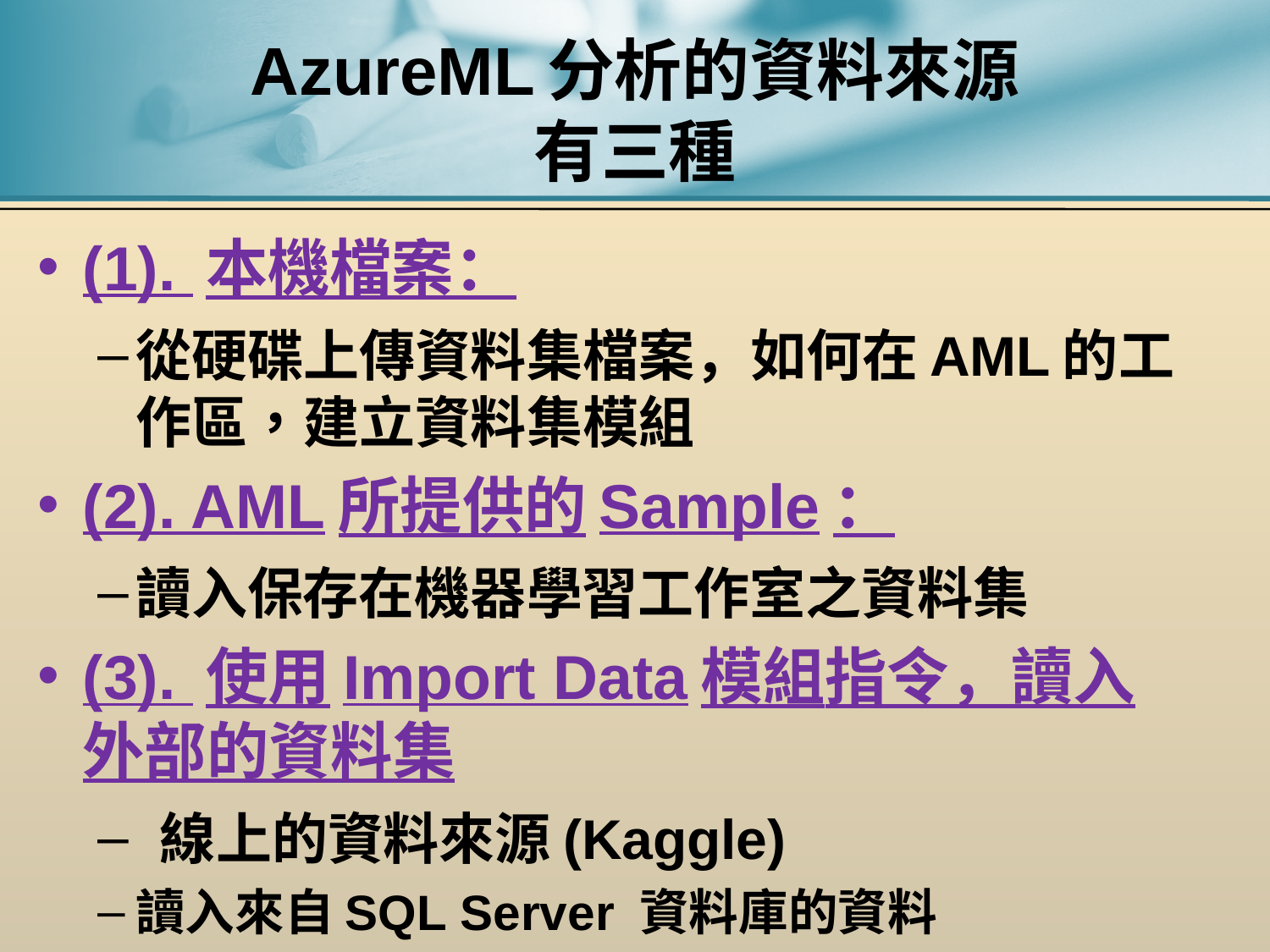

# AzureML分析的資料來源 有三種
(1). 本機檔案：
從硬碟上傳資料集檔案，如何在AML的工作區，建立資料集模組
(2). AML所提供的Sample：
讀入保存在機器學習工作室之資料集
(3). 使用Import Data模組指令，讀入外部的資料集
 線上的資料來源(Kaggle)
讀入來自SQL Server 資料庫的資料